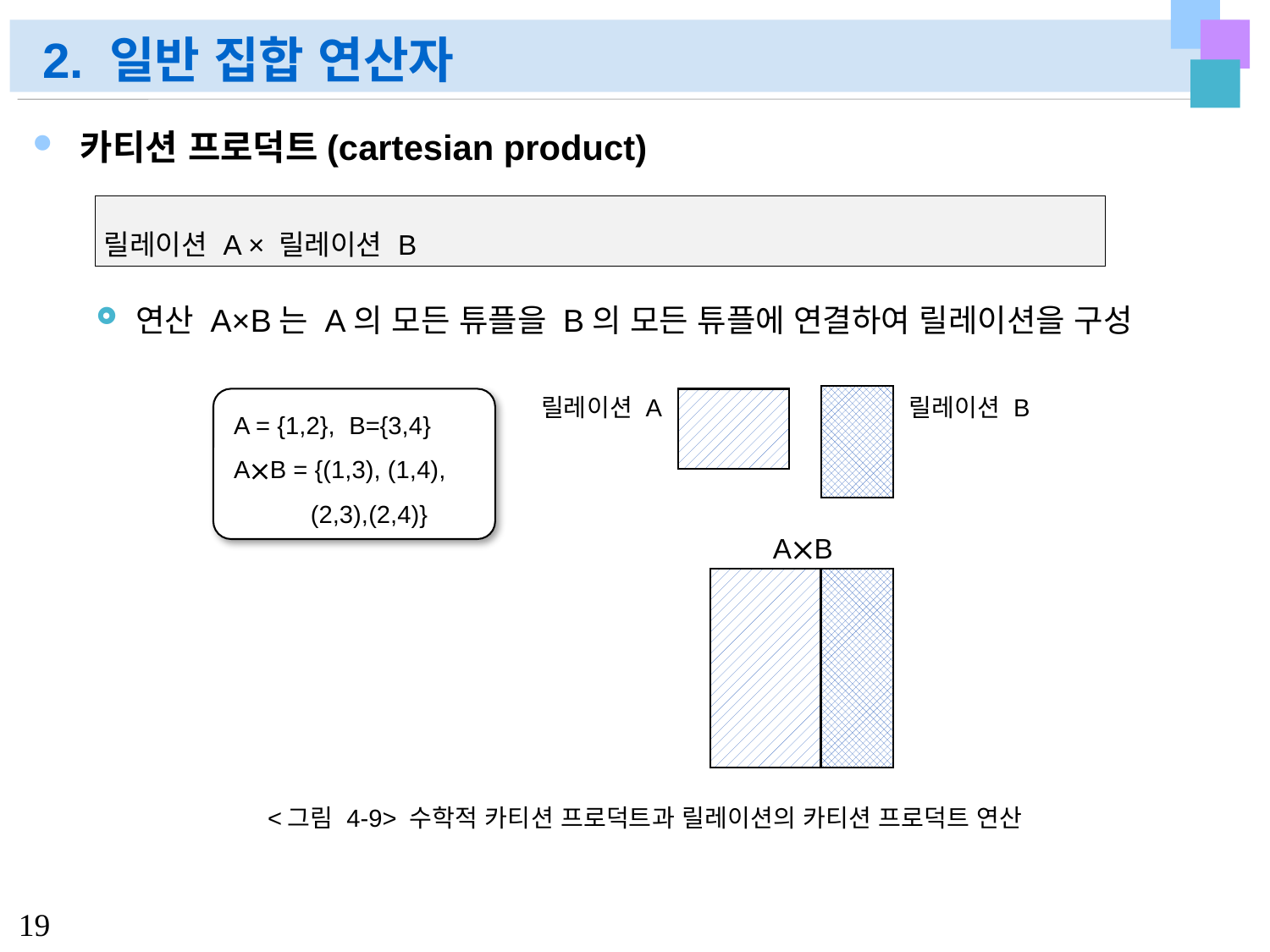

# 2. 일반 집합 연산자
카티션 프로덕트(cartesian product)

연산 A×B는 A의 모든 튜플을 B의 모든 튜플에 연결하여 릴레이션을 구성

| 릴레이션 A × 릴레이션 B |
| --- |
릴레이션 B
릴레이션 A

A = {1,2},  B={3,4}
A×B = {(1,3), (1,4),
           (2,3),(2,4)}
A×B

<그림 4-9> 수학적 카티션 프로덕트과 릴레이션의 카티션 프로덕트 연산